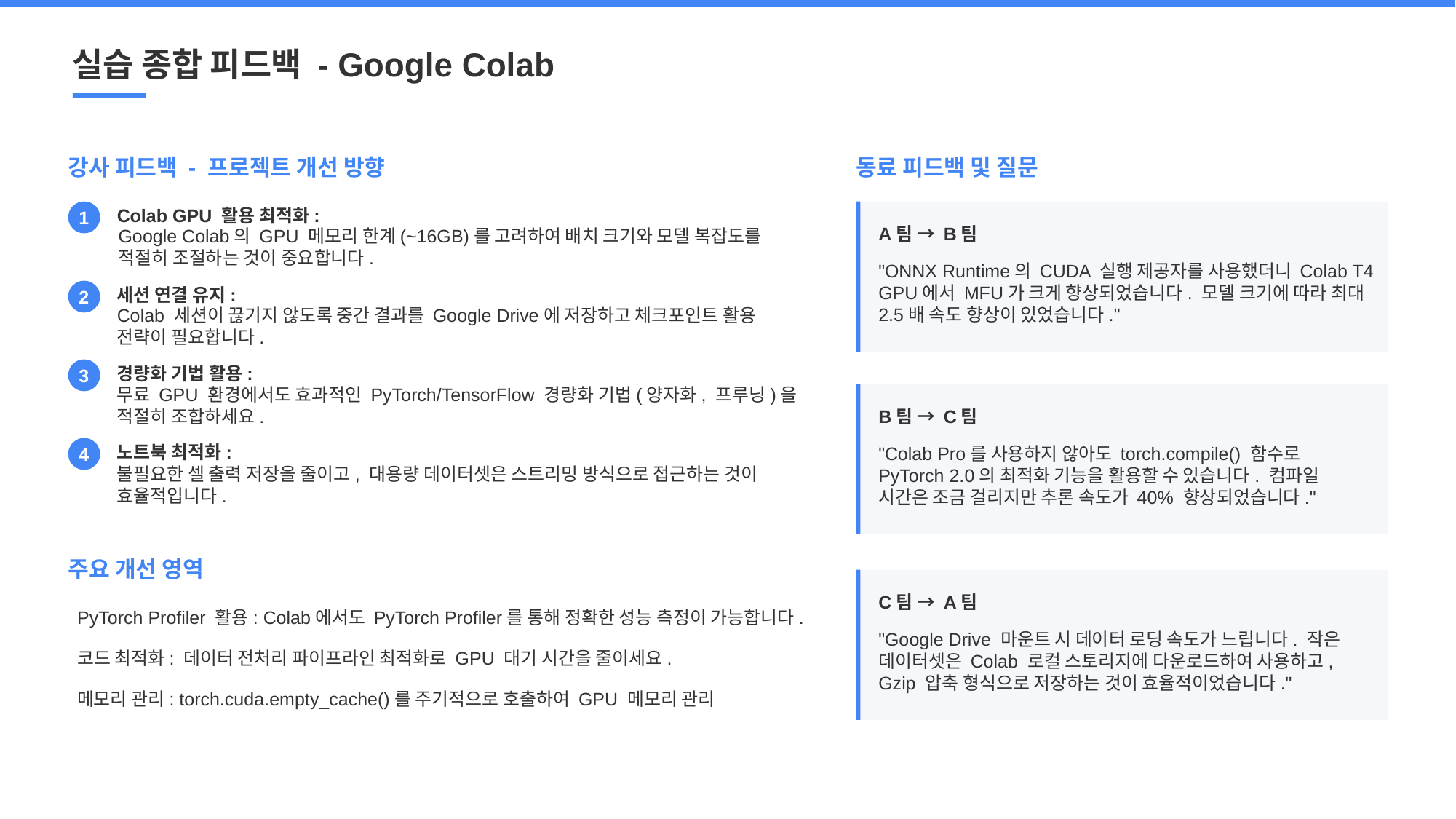

실습 종합 피드백 - Google Colab

강사 피드백 - 프로젝트 개선 방향
동료 피드백 및 질문

Colab GPU 활용 최적화:

1
Google Colab의 GPU 메모리 한계(~16GB)를 고려하여 배치 크기와 모델 복잡도를 적절히 조절하는 것이 중요합니다.
A팀 → B팀
"ONNX Runtime의 CUDA 실행 제공자를 사용했더니 Colab T4 GPU에서 MFU가 크게 향상되었습니다. 모델 크기에 따라 최대 2.5배 속도 향상이 있었습니다."

세션 연결 유지:
2
Colab 세션이 끊기지 않도록 중간 결과를 Google Drive에 저장하고 체크포인트 활용 전략이 필요합니다.

경량화 기법 활용:
3
무료 GPU 환경에서도 효과적인 PyTorch/TensorFlow 경량화 기법(양자화, 프루닝)을 적절히 조합하세요.

B팀 → C팀
"Colab Pro를 사용하지 않아도 torch.compile() 함수로 PyTorch 2.0의 최적화 기능을 활용할 수 있습니다. 컴파일 시간은 조금 걸리지만 추론 속도가 40% 향상되었습니다."

노트북 최적화:
4
불필요한 셀 출력 저장을 줄이고, 대용량 데이터셋은 스트리밍 방식으로 접근하는 것이 효율적입니다.
주요 개선 영역

C팀 → A팀
PyTorch Profiler 활용: Colab에서도 PyTorch Profiler를 통해 정확한 성능 측정이 가능합니다.
"Google Drive 마운트 시 데이터 로딩 속도가 느립니다. 작은 데이터셋은 Colab 로컬 스토리지에 다운로드하여 사용하고, Gzip 압축 형식으로 저장하는 것이 효율적이었습니다."
코드 최적화: 데이터 전처리 파이프라인 최적화로 GPU 대기 시간을 줄이세요.
메모리 관리: torch.cuda.empty_cache()를 주기적으로 호출하여 GPU 메모리 관리